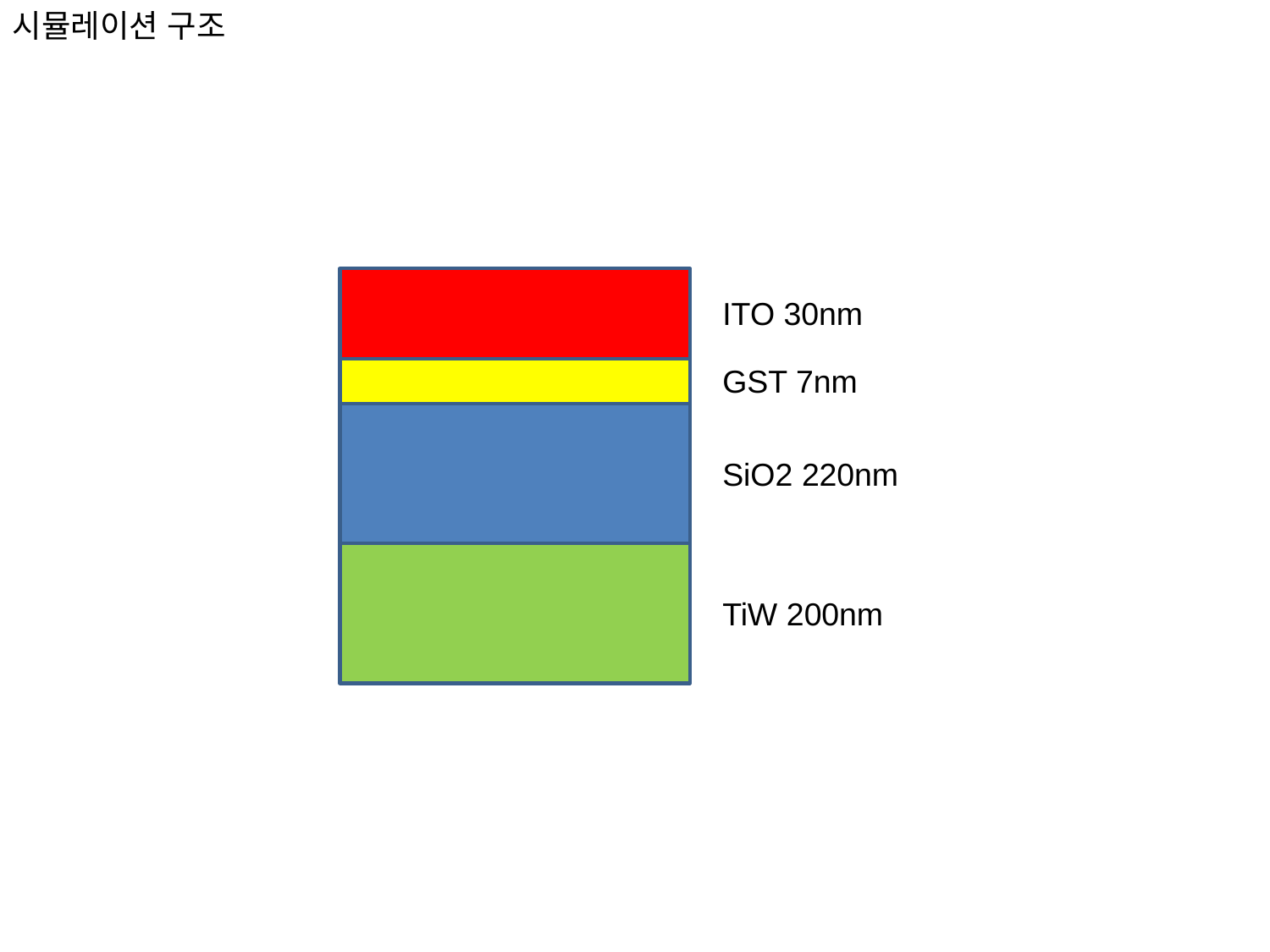

시뮬레이션 구조

ITO 30nm
GST 7nm

SiO2 220nm

TiW 200nm